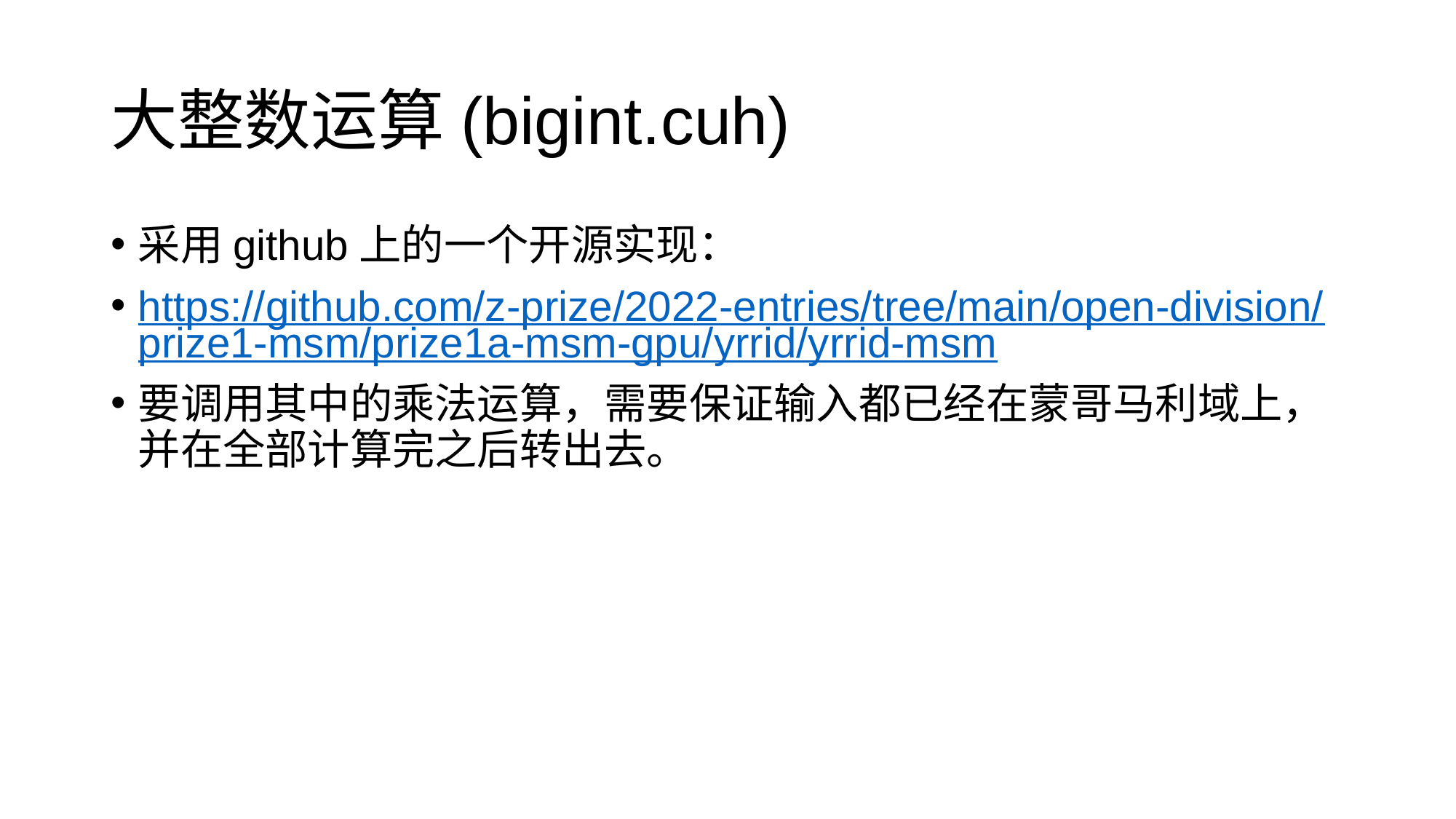

# 大整数运算(bigint.cuh)
采用github上的一个开源实现：
https://github.com/z-prize/2022-entries/tree/main/open-division/prize1-msm/prize1a-msm-gpu/yrrid/yrrid-msm
要调用其中的乘法运算，需要保证输入都已经在蒙哥马利域上，并在全部计算完之后转出去。